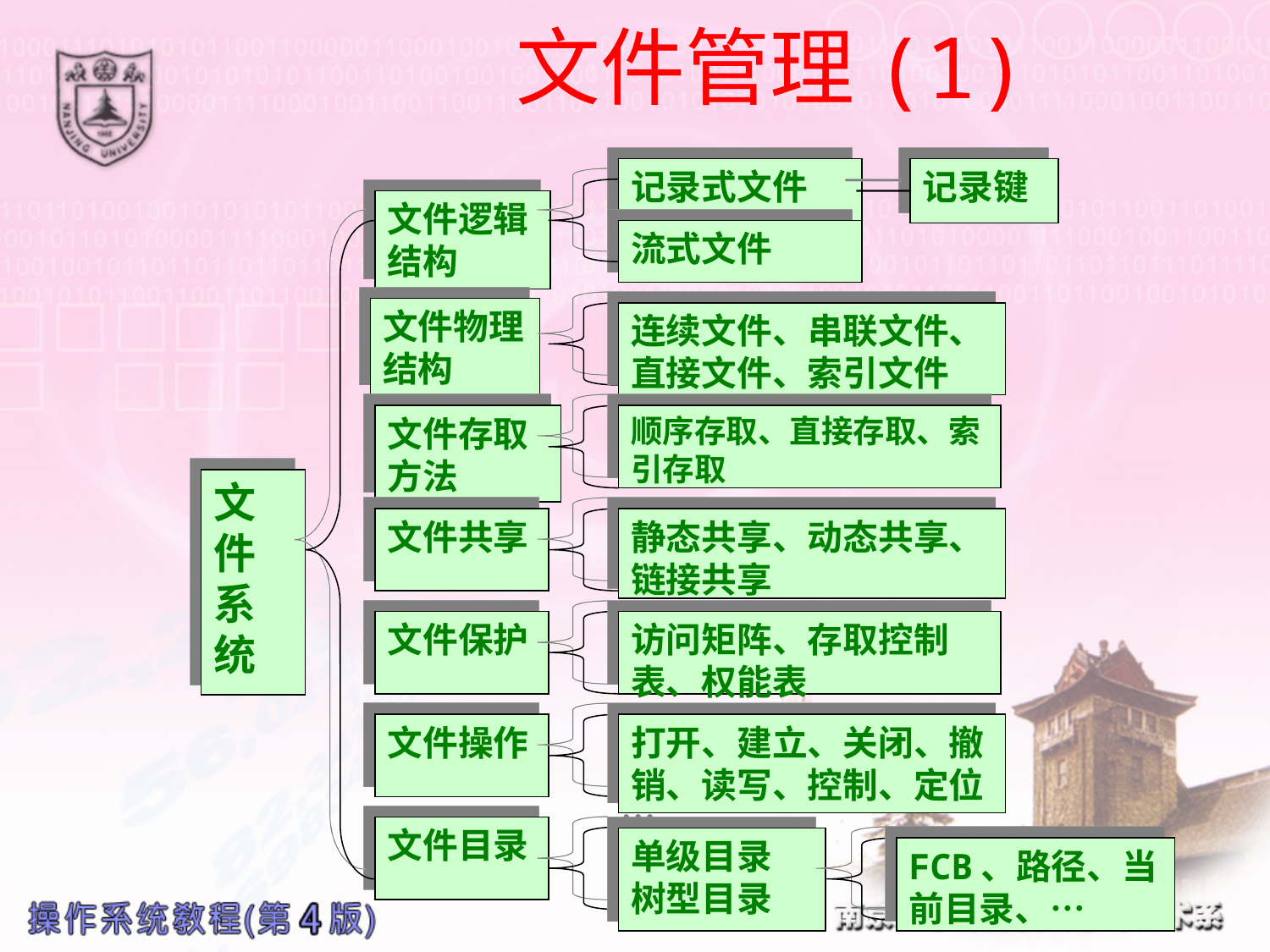

# 文件管理(1)

记录式文件
记录键

文件逻辑结构

流式文件
文件物理结构

连续文件、串联文件、直接文件、索引文件
文件存取方法

顺序存取、直接存取、索引存取

文
件
系
统
文件共享

静态共享、动态共享、链接共享

文件保护

访问矩阵、存取控制表、权能表

文件操作

打开、建立、关闭、撤销、读写、控制、定位…

文件目录

单级目录
树型目录

FCB、路径、当前目录、…